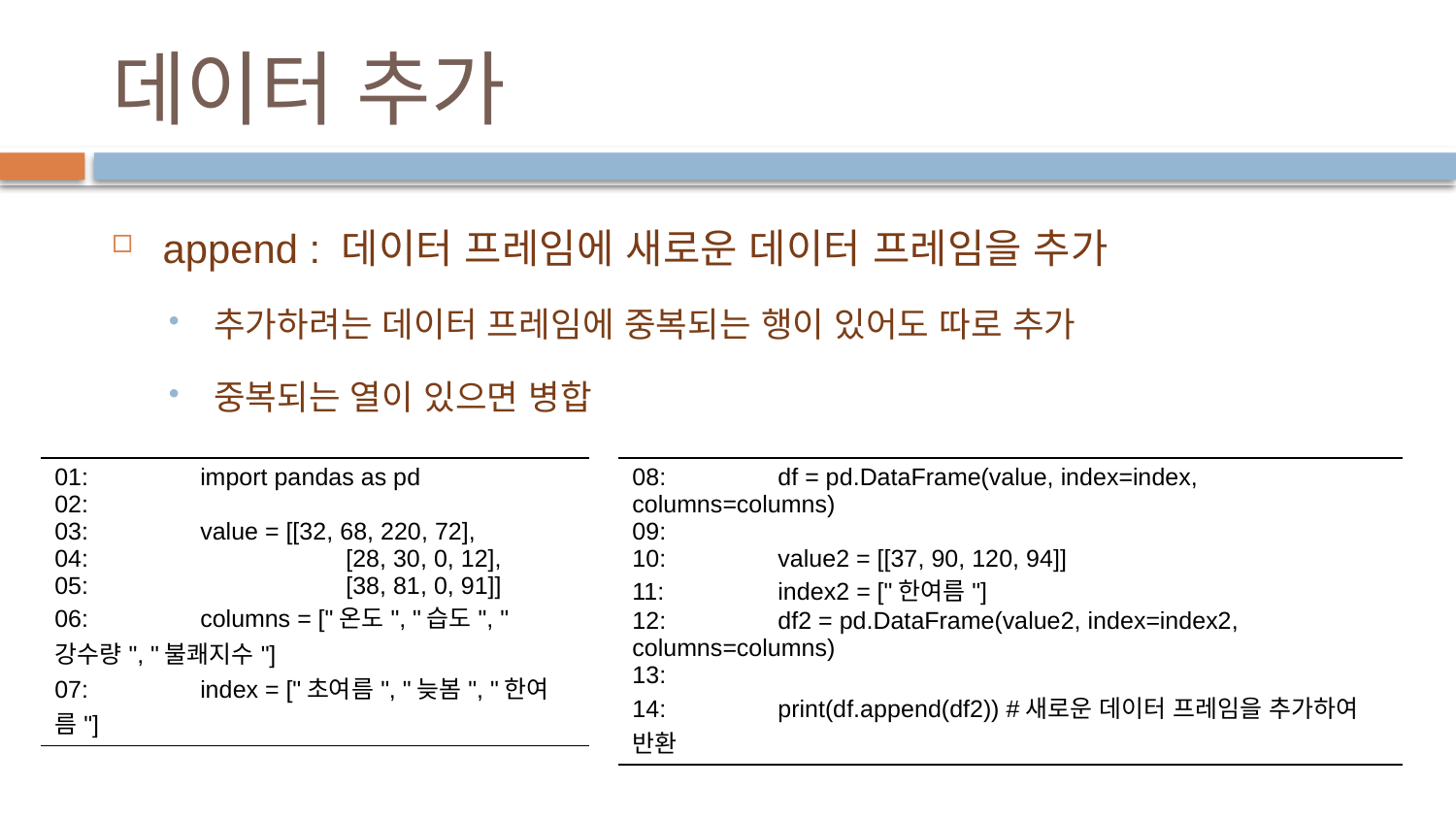

# 데이터 추가
append : 데이터 프레임에 새로운 데이터 프레임을 추가
추가하려는 데이터 프레임에 중복되는 행이 있어도 따로 추가
중복되는 열이 있으면 병합
| 01: import pandas as pd 02: 03: value = [[32, 68, 220, 72], 04: [28, 30, 0, 12], 05: [38, 81, 0, 91]] 06: columns = ["온도", "습도", "강수량", "불쾌지수"] 07: index = ["초여름", "늦봄", "한여름"] |
| --- |
| 08: df = pd.DataFrame(value, index=index, columns=columns) 09: 10: value2 = [[37, 90, 120, 94]] 11: index2 = ["한여름"] 12: df2 = pd.DataFrame(value2, index=index2, columns=columns) 13: 14: print(df.append(df2)) #새로운 데이터 프레임을 추가하여 반환 |
| --- |